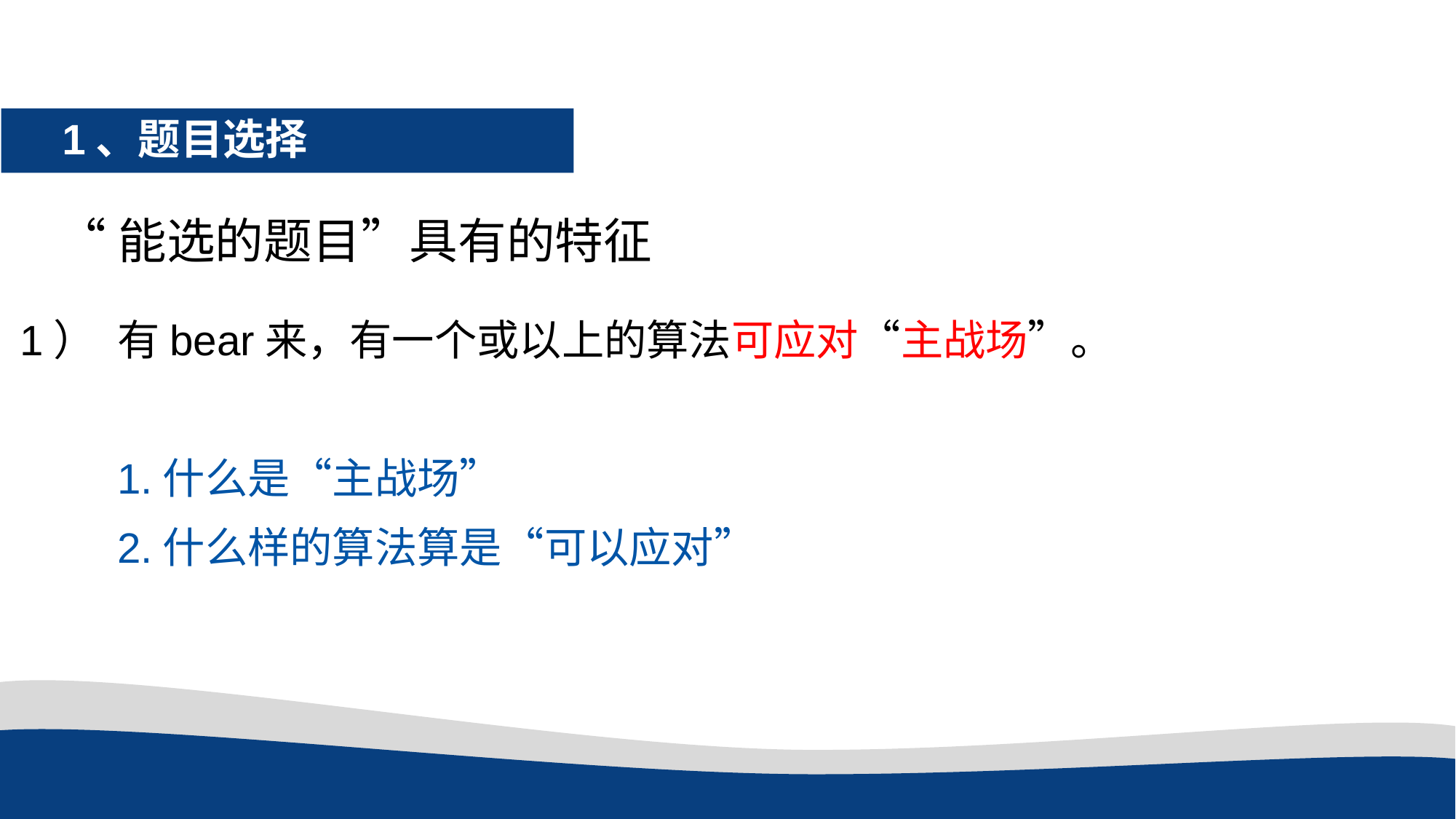

1、题目选择

“能选的题目”具有的特征
 1）	有bear来，有一个或以上的算法可应对“主战场”。

	1.什么是“主战场”
	2.什么样的算法算是“可以应对”